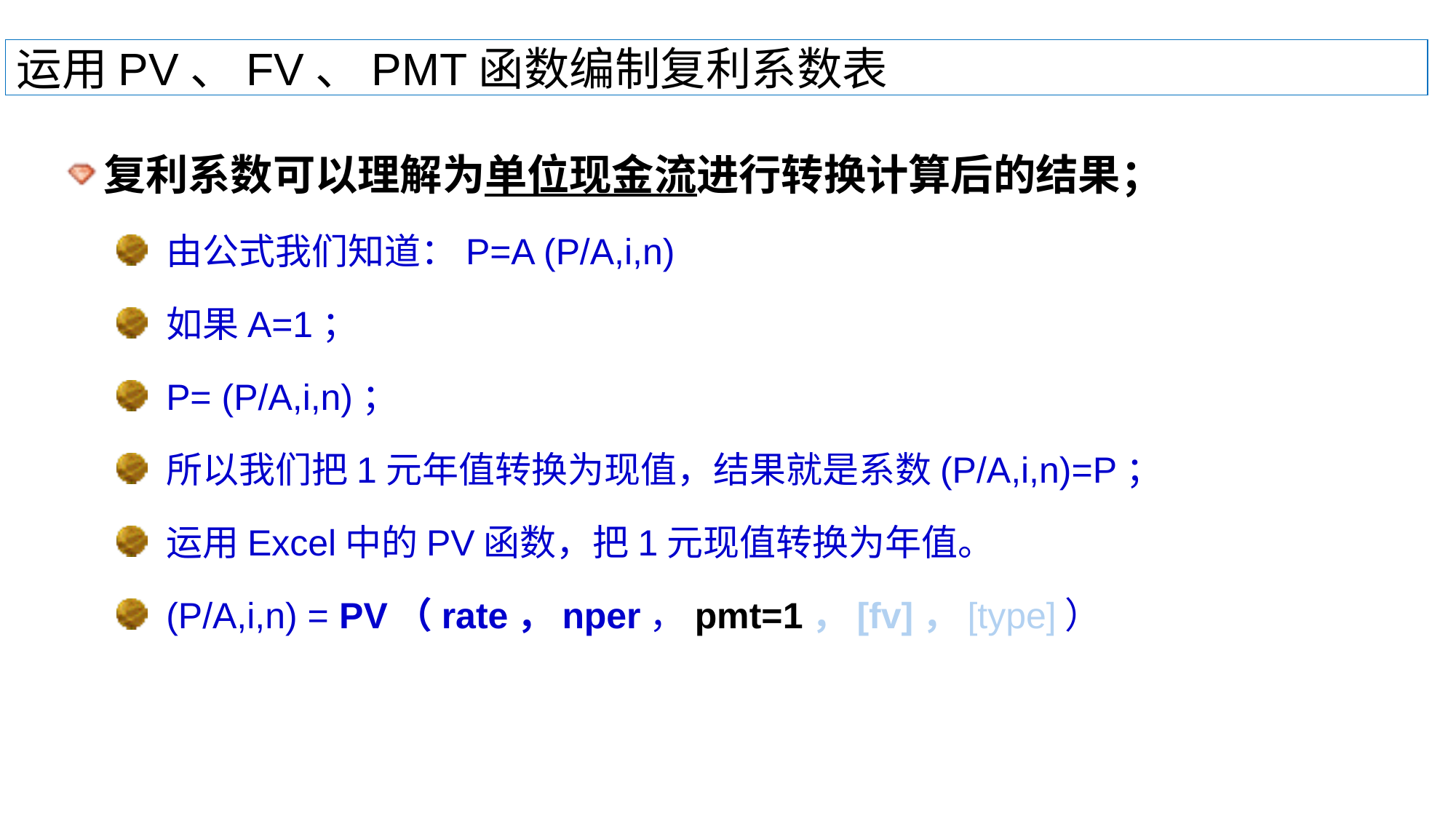

# 运用PV、FV、PMT函数编制复利系数表
复利系数可以理解为单位现金流进行转换计算后的结果；
由公式我们知道：P=A (P/A,i,n)
如果A=1；
P= (P/A,i,n)；
所以我们把1元年值转换为现值，结果就是系数(P/A,i,n)=P；
运用Excel中的PV函数，把1元现值转换为年值。
(P/A,i,n) = PV（rate，nper，pmt=1，[fv]，[type]）